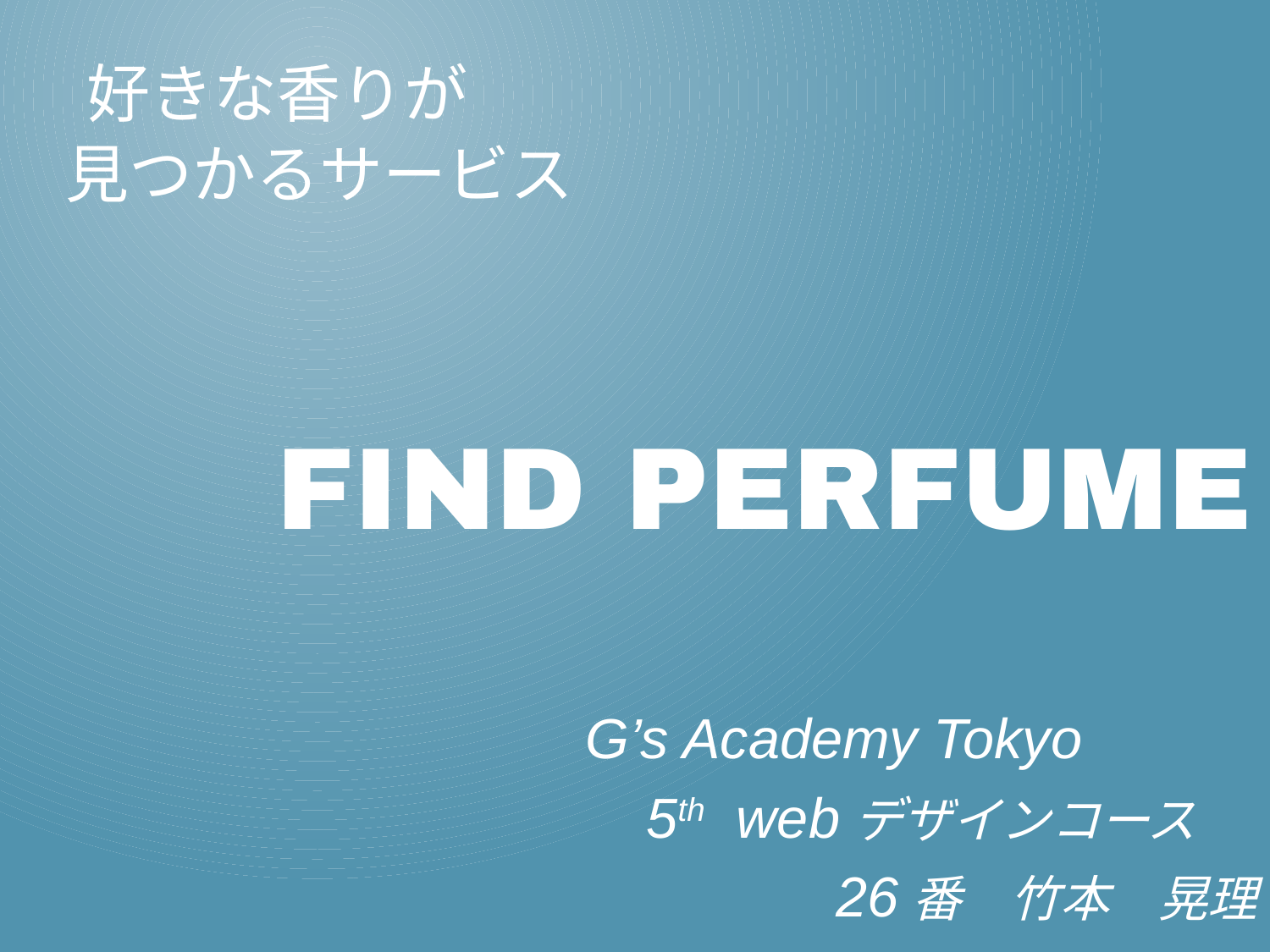

# 好きな香りが 　見つかるサービス 　　　find perfume
G’s Academy Tokyo
5th  webデザインコース
26番　竹本　晃理